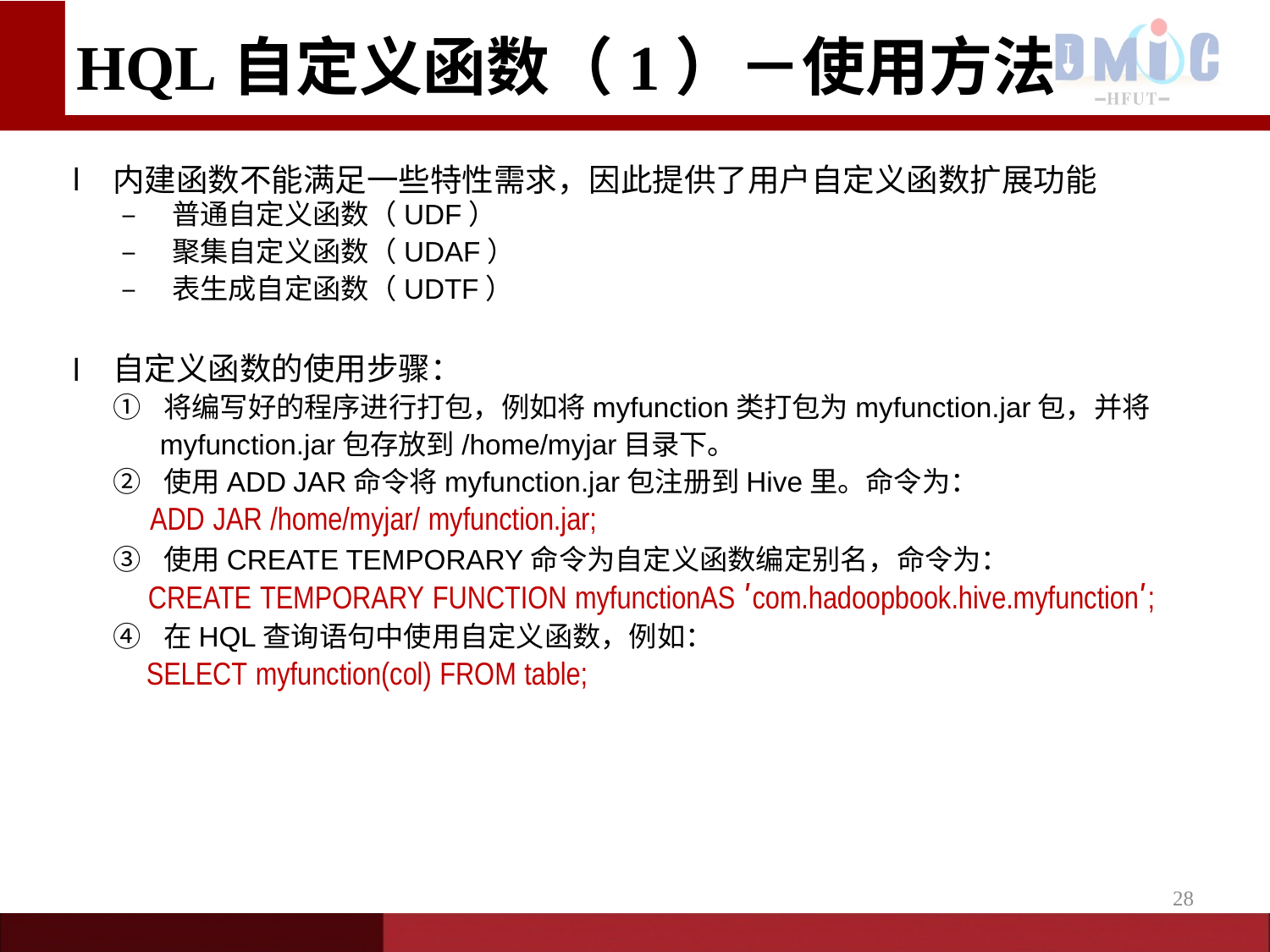

# HQL自定义函数（1）－使用方法
内建函数不能满足一些特性需求，因此提供了用户自定义函数扩展功能
	–     普通自定义函数（UDF）
	–     聚集自定义函数（UDAF）
	–     表生成自定函数（UDTF）

自定义函数的使用步骤：
①   将编写好的程序进行打包，例如将myfunction类打包为myfunction.jar包，并将
      myfunction.jar包存放到/home/myjar目录下。
②   使用ADD JAR命令将myfunction.jar包注册到Hive里。命令为：
				ADD JAR /home/myjar/ myfunction.jar;
③   使用CREATE TEMPORARY命令为自定义函数编定别名，命令为：
			CREATE TEMPORARY FUNCTION myfunctionAS ʹcom.hadoopbook.hive.myfunctionʹ;
④   在HQL查询语句中使用自定义函数，例如：
		SELECT myfunction(col) FROM table;
l

l
28